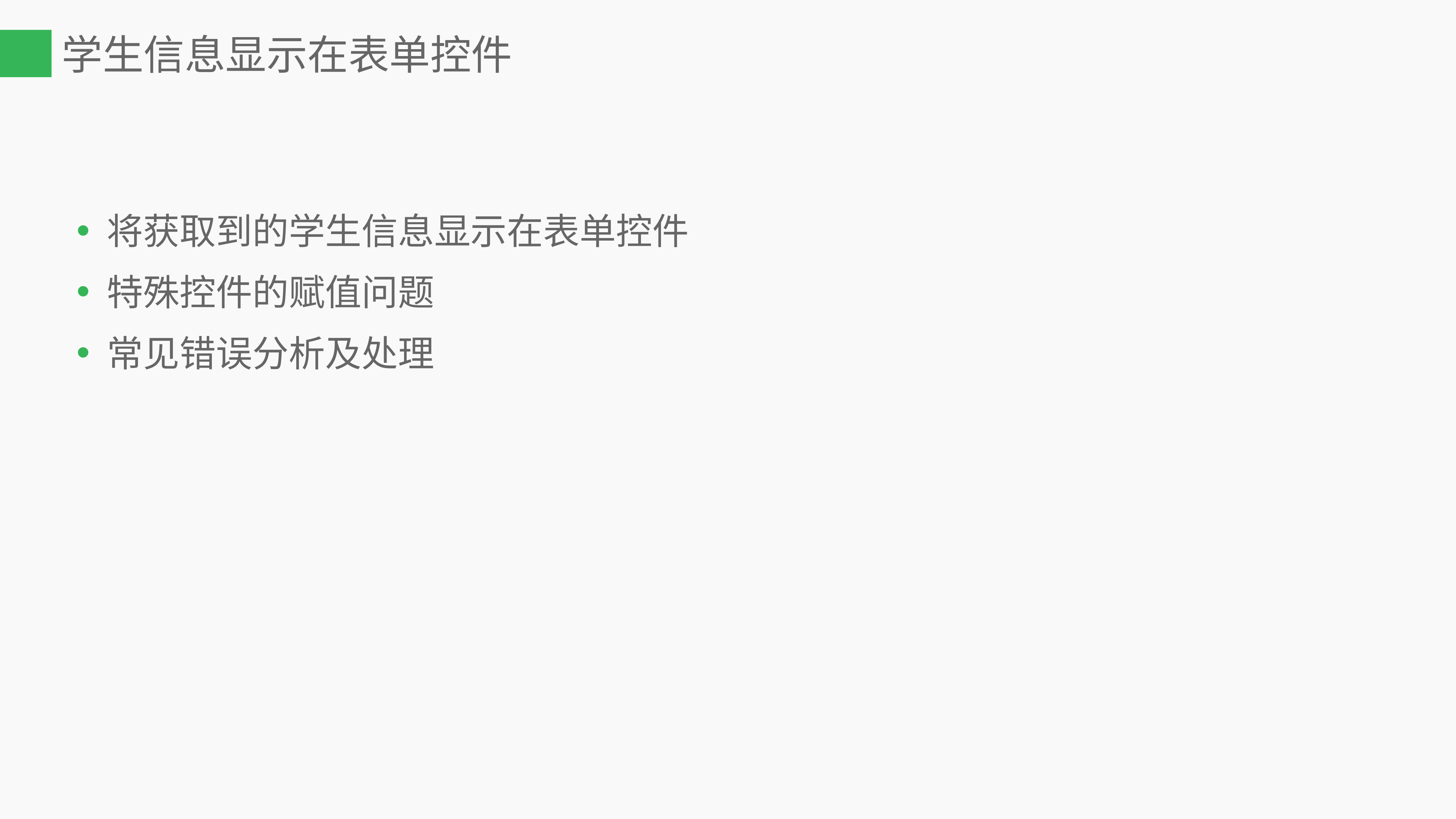

# 学生信息显示在表单控件
将获取到的学生信息显示在表单控件
特殊控件的赋值问题
常见错误分析及处理